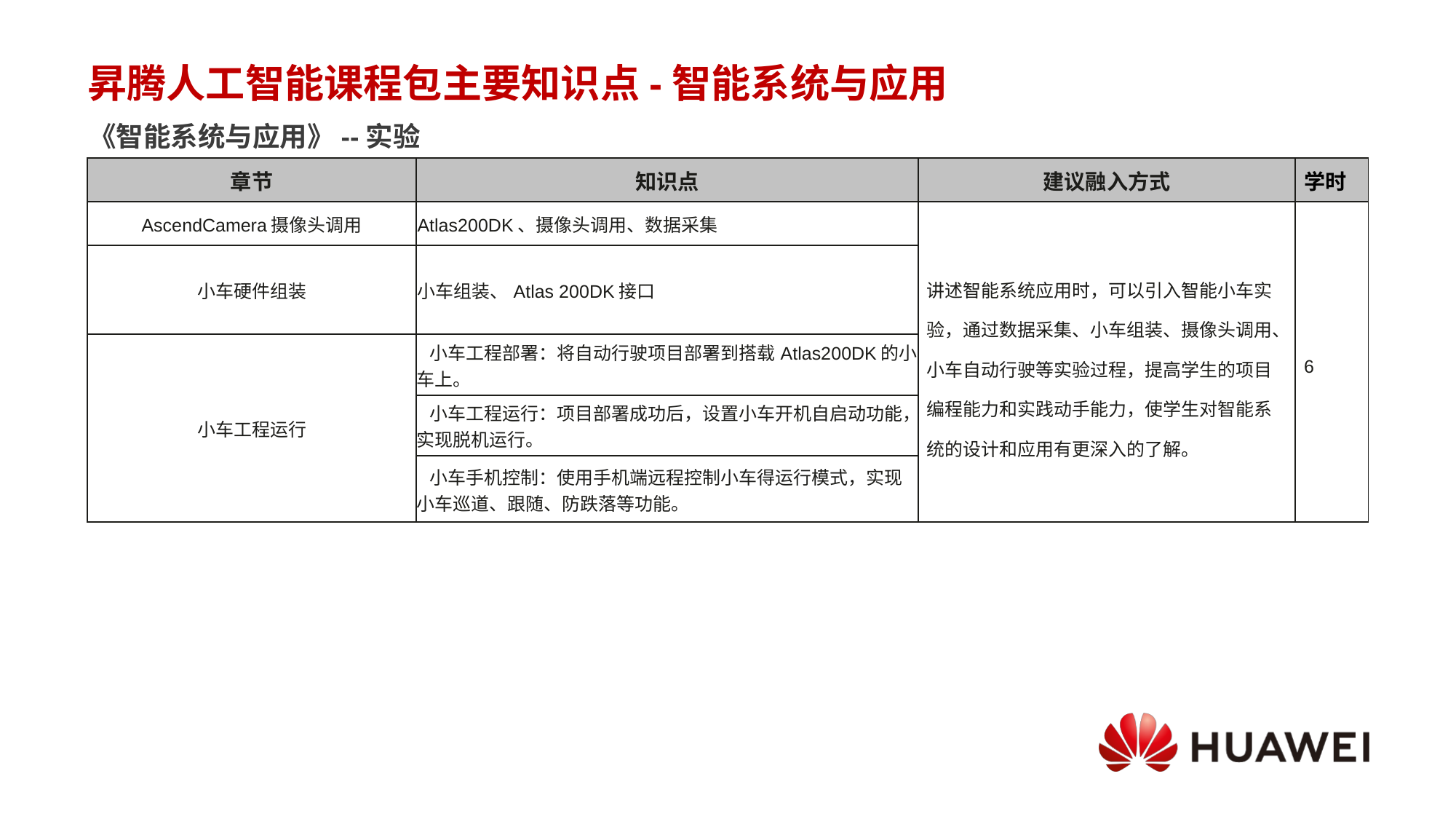

# 昇腾人工智能课程包主要知识点-智能系统与应用
《智能系统与应用》--实验
| 章节 | 知识点 | 建议融入方式 | 学时 |
| --- | --- | --- | --- |
| AscendCamera摄像头调用 | Atlas200DK、摄像头调用、数据采集 | 讲述智能系统应用时，可以引入智能小车实验，通过数据采集、小车组装、摄像头调用、小车自动行驶等实验过程，提高学生的项目编程能力和实践动手能力，使学生对智能系统的设计和应用有更深入的了解。 | 6 |
| 小车硬件组装 | 小车组装、Atlas 200DK接口 |  |  |
| 小车工程运行 | 小车工程部署：将自动行驶项目部署到搭载Atlas200DK的小车上。 |  |  |
|  | 小车工程运行：项目部署成功后，设置小车开机自启动功能，实现脱机运行。 |  |  |
|  | 小车手机控制：使用手机端远程控制小车得运行模式，实现小车巡道、跟随、防跌落等功能。 |  |  |